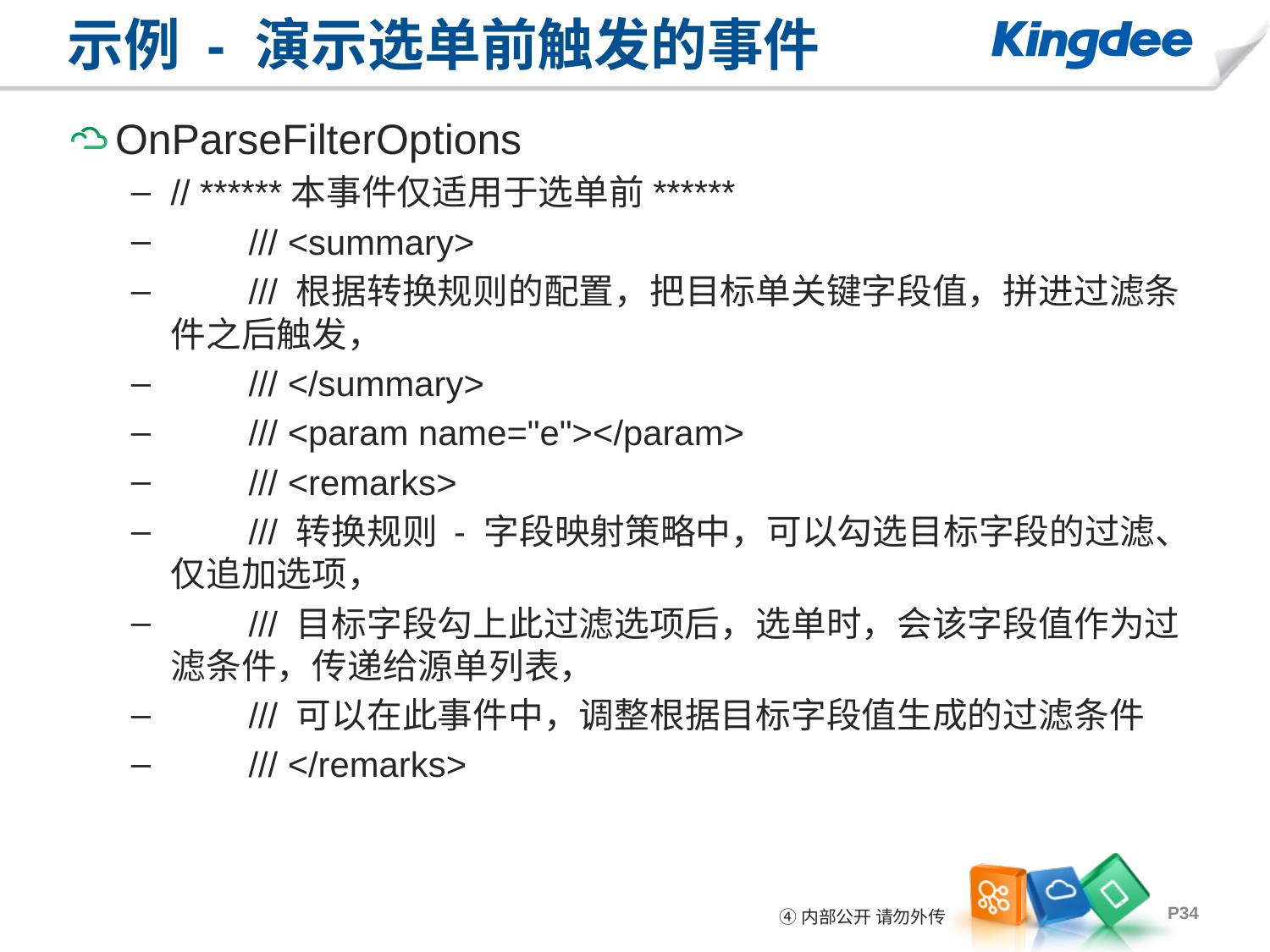

# 示例 - 演示选单前触发的事件
OnParseFilterOptions
// ******本事件仅适用于选单前******
        /// <summary>
        /// 根据转换规则的配置，把目标单关键字段值，拼进过滤条件之后触发，
        /// </summary>
        /// <param name="e"></param>
        /// <remarks>
        /// 转换规则 - 字段映射策略中，可以勾选目标字段的过滤、仅追加选项，
        /// 目标字段勾上此过滤选项后，选单时，会该字段值作为过滤条件，传递给源单列表，
        /// 可以在此事件中，调整根据目标字段值生成的过滤条件
        /// </remarks>